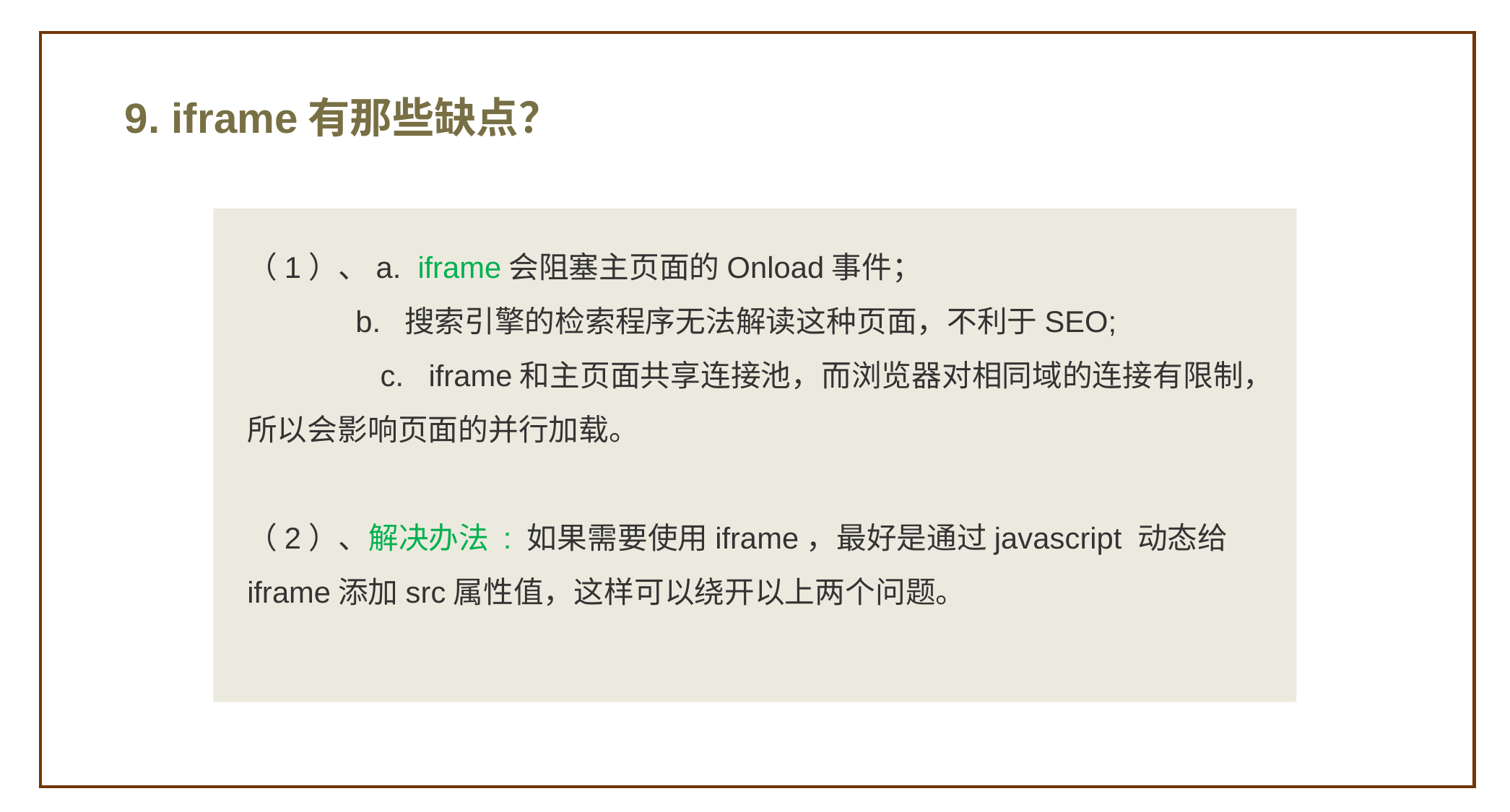

9. iframe有那些缺点？

（1）、a.  iframe会阻塞主页面的Onload事件；
	b.  搜索引擎的检索程序无法解读这种页面，不利于SEO;
	   c.   iframe和主页面共享连接池，而浏览器对相同域的连接有限制，所以会影响页面的并行加载。

（2）、解决办法 : 如果需要使用iframe，最好是通过javascript 动态给iframe添加src属性值，这样可以绕开以上两个问题。